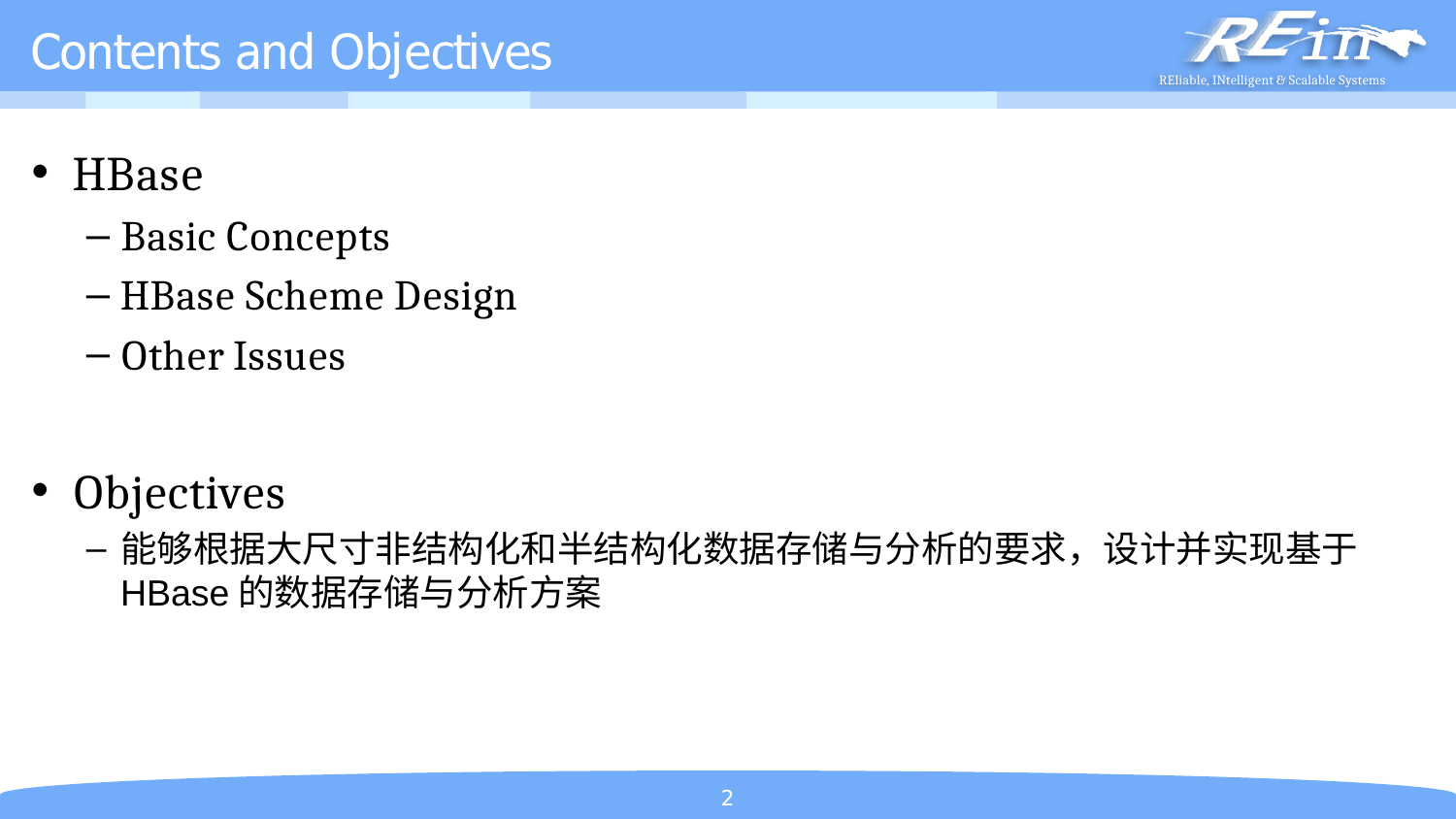

# Contents and Objectives
HBase
Basic Concepts
HBase Scheme Design
Other Issues

Objectives
能够根据大尺寸非结构化和半结构化数据存储与分析的要求，设计并实现基于HBase的数据存储与分析方案

2